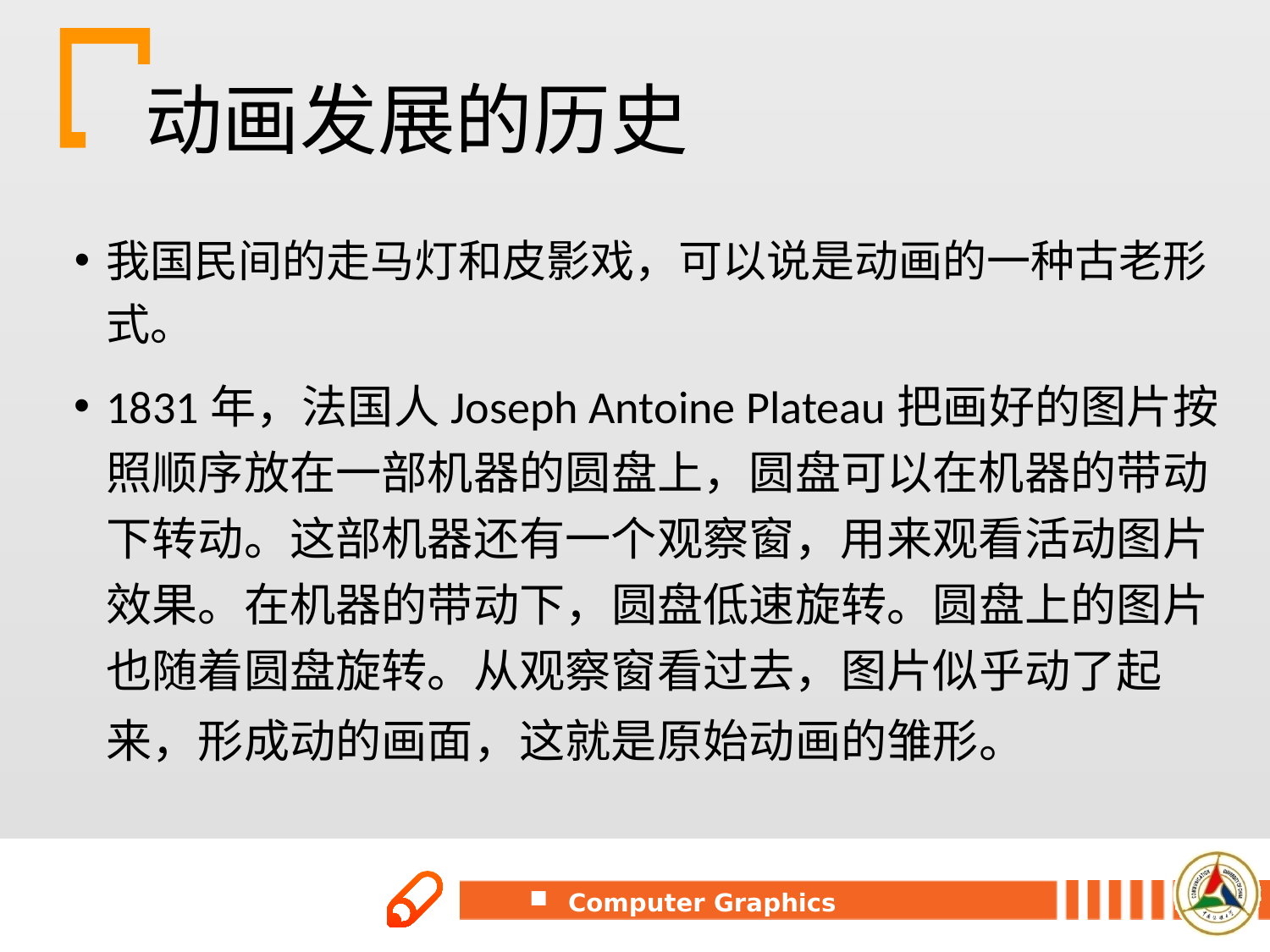

# 动画发展的历史
我国民间的走马灯和皮影戏，可以说是动画的一种古老形式。
1831年，法国人Joseph Antoine Plateau把画好的图片按照顺序放在一部机器的圆盘上，圆盘可以在机器的带动下转动。这部机器还有一个观察窗，用来观看活动图片效果。在机器的带动下，圆盘低速旋转。圆盘上的图片也随着圆盘旋转。从观察窗看过去，图片似乎动了起来，形成动的画面，这就是原始动画的雏形。